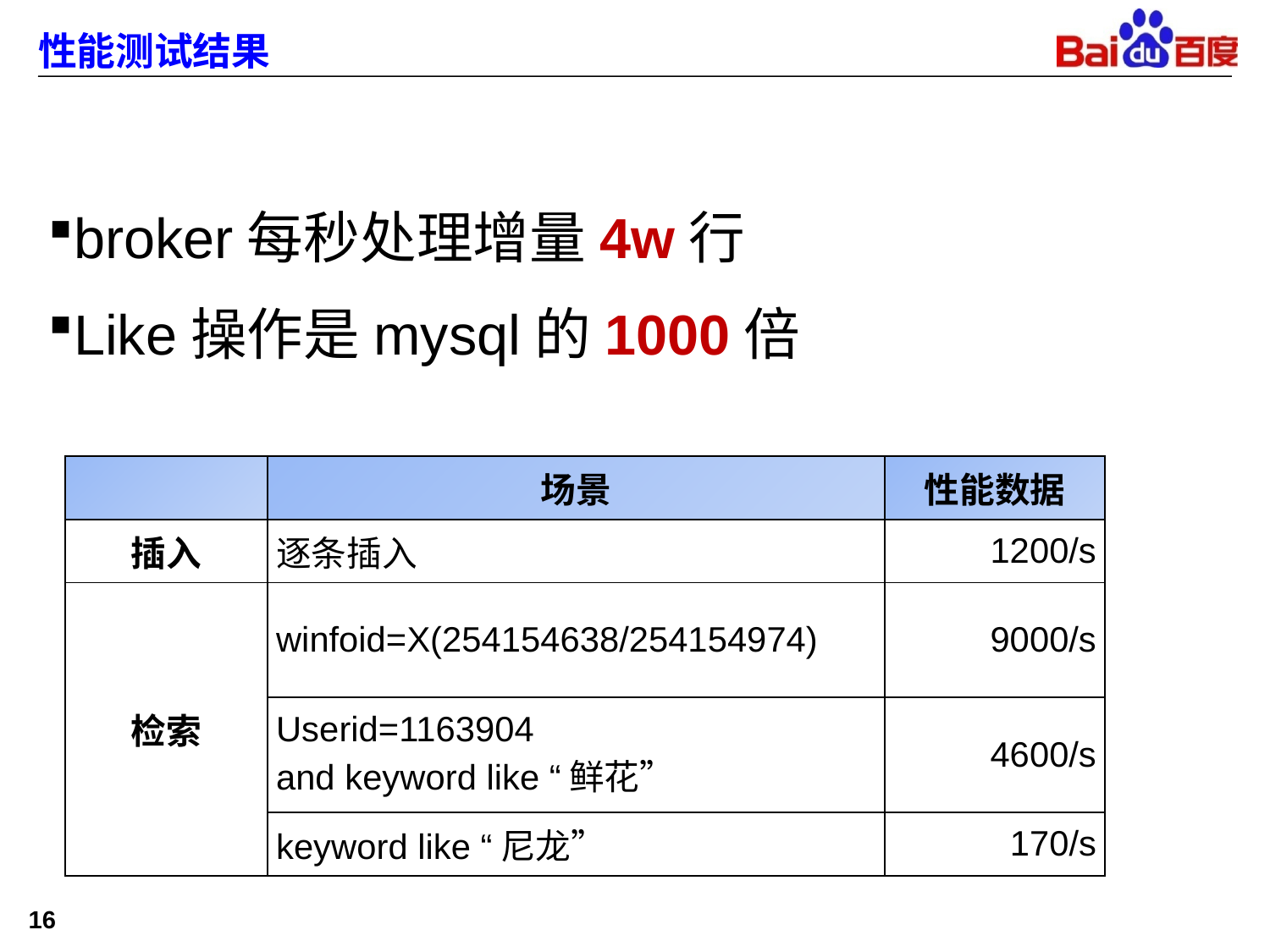

# 性能测试结果
broker每秒处理增量4w行
Like操作是mysql的1000倍

|  | 场景 | 性能数据 |
| --- | --- | --- |
| 插入 | 逐条插入 | 1200/s |
| 检索 | winfoid=X(254154638/254154974) | 9000/s |
|  | Userid=1163904 and keyword like “鲜花” | 4600/s |
|  | keyword like “尼龙” | 170/s |